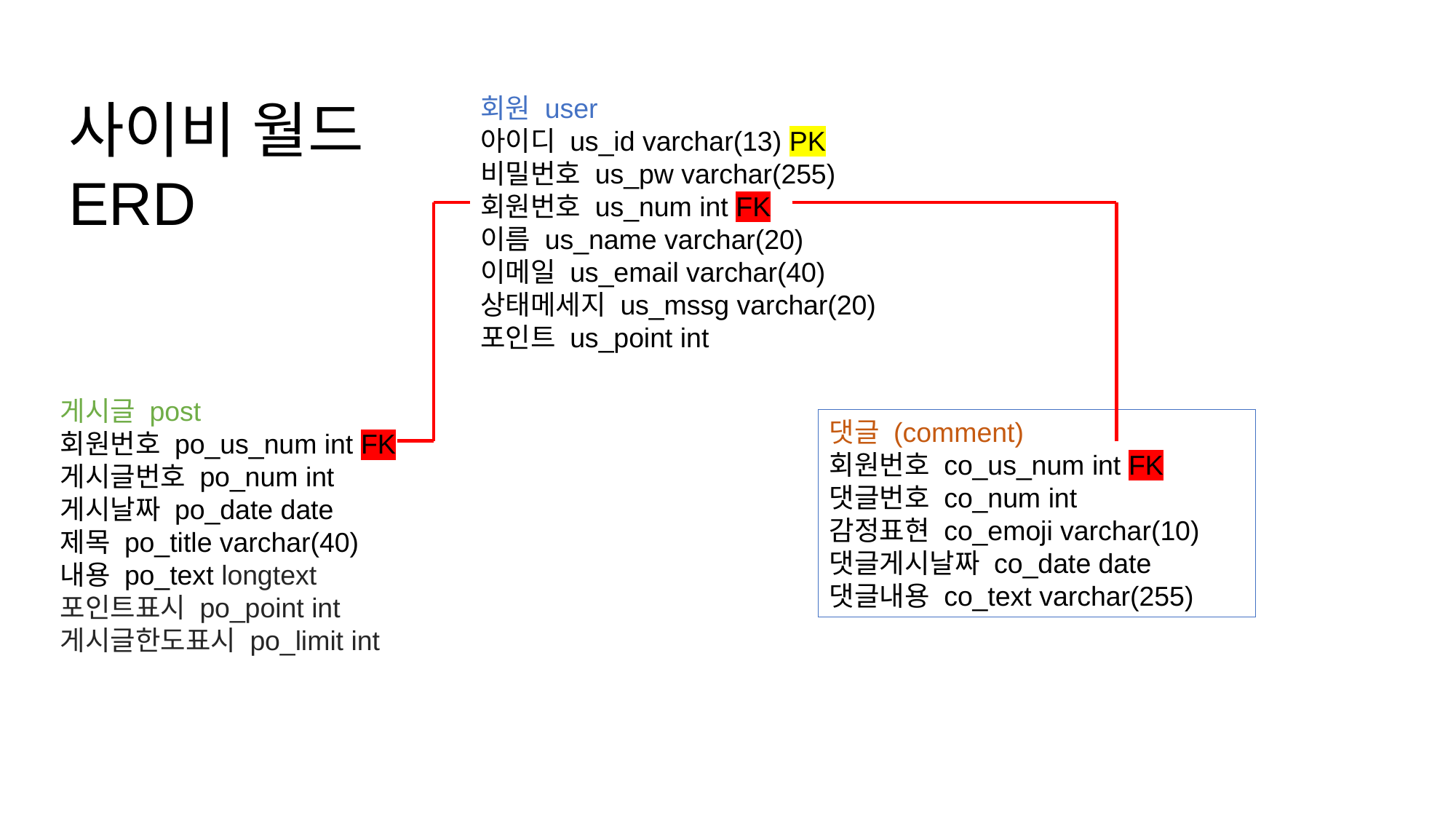

회원 user
아이디 us_id varchar(13) PK
비밀번호 us_pw varchar(255)
회원번호 us_num int FK
이름 us_name varchar(20)
이메일 us_email varchar(40)
상태메세지 us_mssg varchar(20)
포인트 us_point int
사이비 월드 ERD
게시글 post
회원번호 po_us_num int FK
게시글번호 po_num int
게시날짜 po_date date
제목 po_title varchar(40)
내용 po_text longtext
포인트표시 po_point int
게시글한도표시 po_limit int
댓글 (comment)
회원번호 co_us_num int FK
댓글번호 co_num int
감정표현 co_emoji varchar(10)
댓글게시날짜 co_date date
댓글내용 co_text varchar(255)